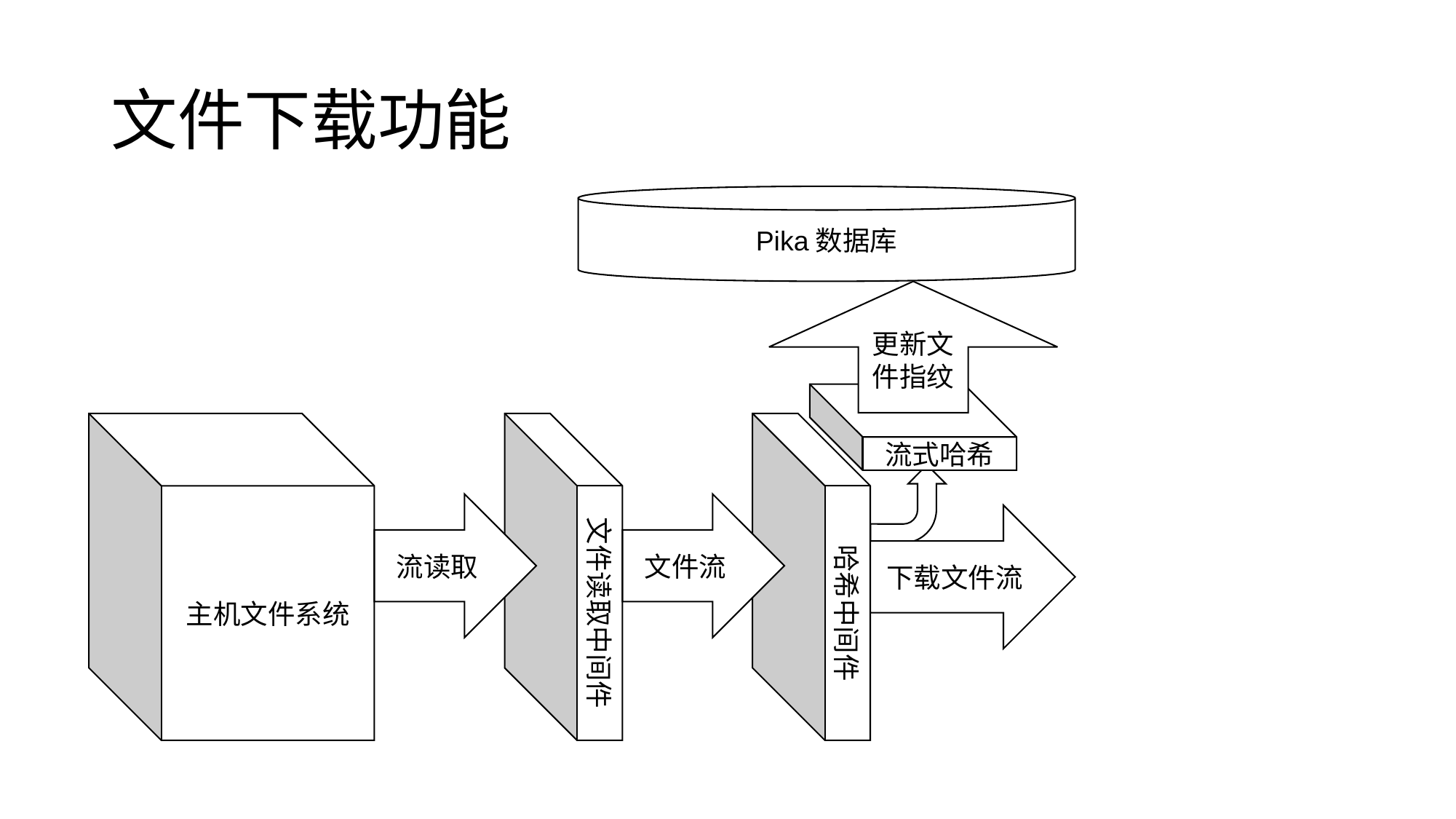

# 文件下载功能
Pika数据库
更新文件指纹
流式哈希
主机文件系统
文件读取中间件
哈希中间件

流读取
文件流
下载文件流